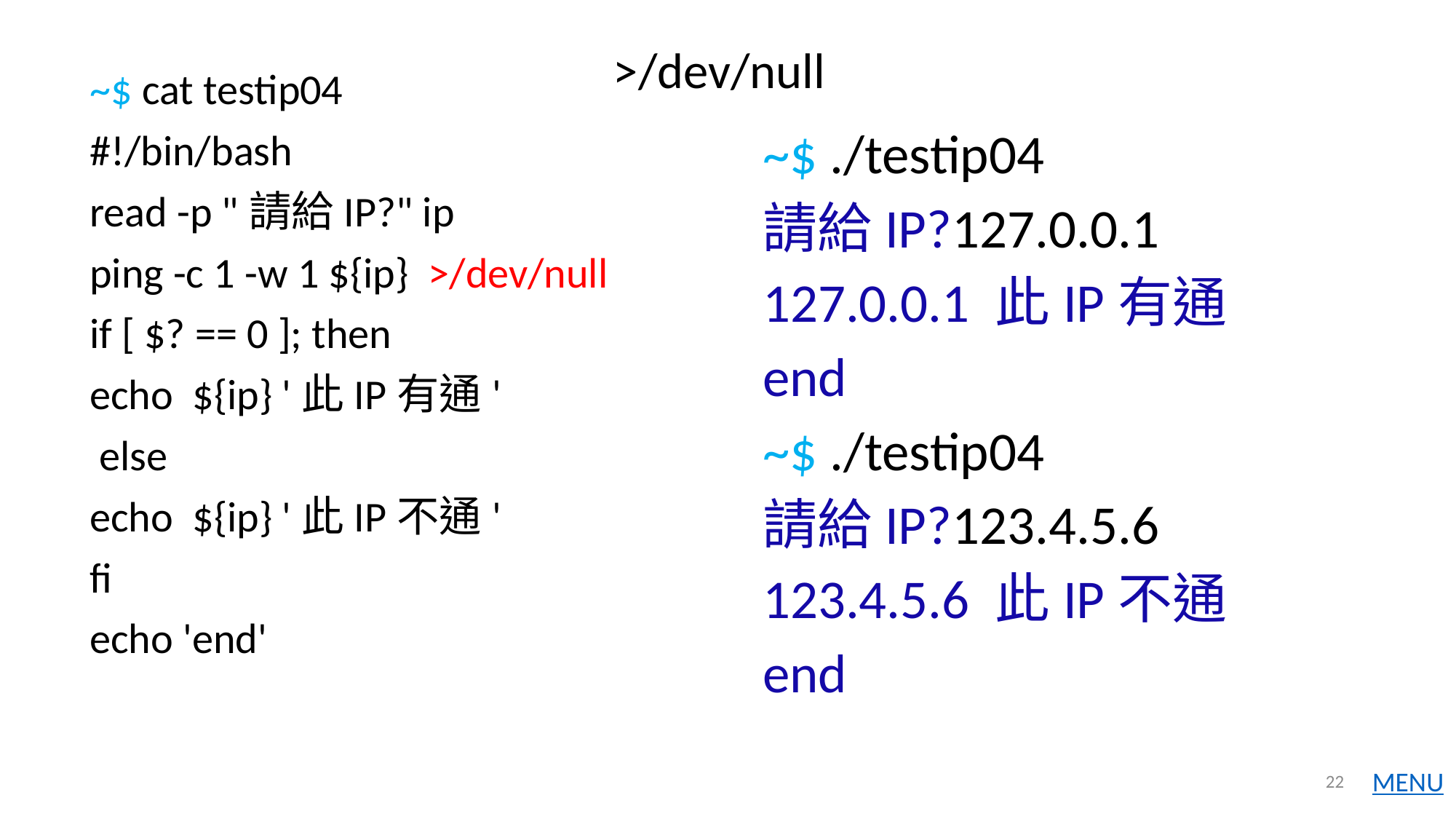

# >/dev/null
~$ cat testip04
#!/bin/bash
read -p "請給IP?" ip
ping -c 1 -w 1 ${ip}  >/dev/null
if [ $? == 0 ]; then
echo  ${ip} '此IP有通'
 else
echo  ${ip} '此IP不通'
fi
echo 'end'
~$ ./testip04
請給IP?127.0.0.1
127.0.0.1 此IP有通
end
~$ ./testip04
請給IP?123.4.5.6
123.4.5.6 此IP不通
end
22